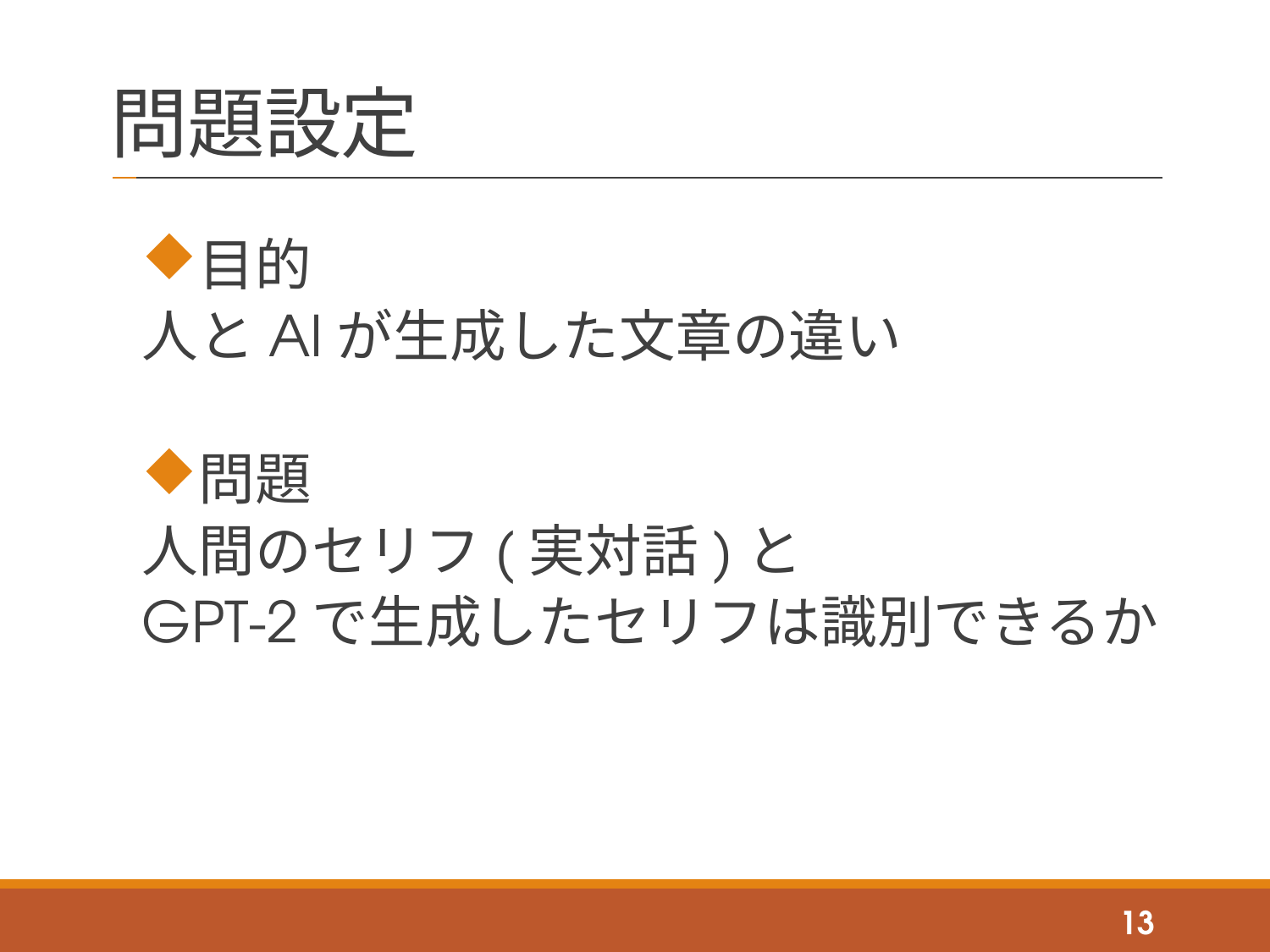

# 問題設定
目的
人とAIが生成した文章の違い

問題
人間のセリフ(実対話)と
GPT-2で生成したセリフは識別できるか

13